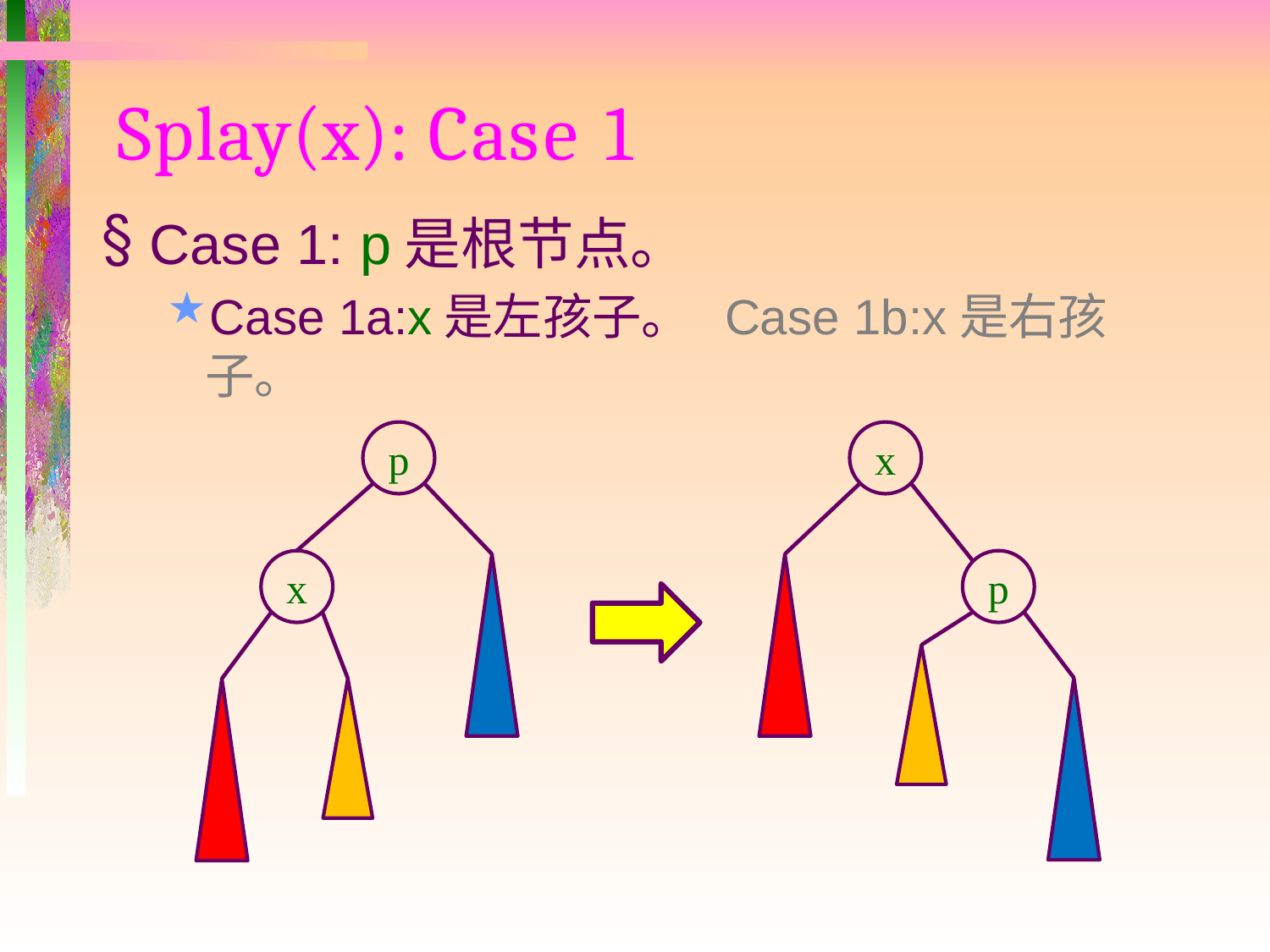

# Splay(x): Case 1
Case 1: p是根节点。
Case 1a:x是左孩子。  Case 1b:x是右孩子。
p
x

x
p